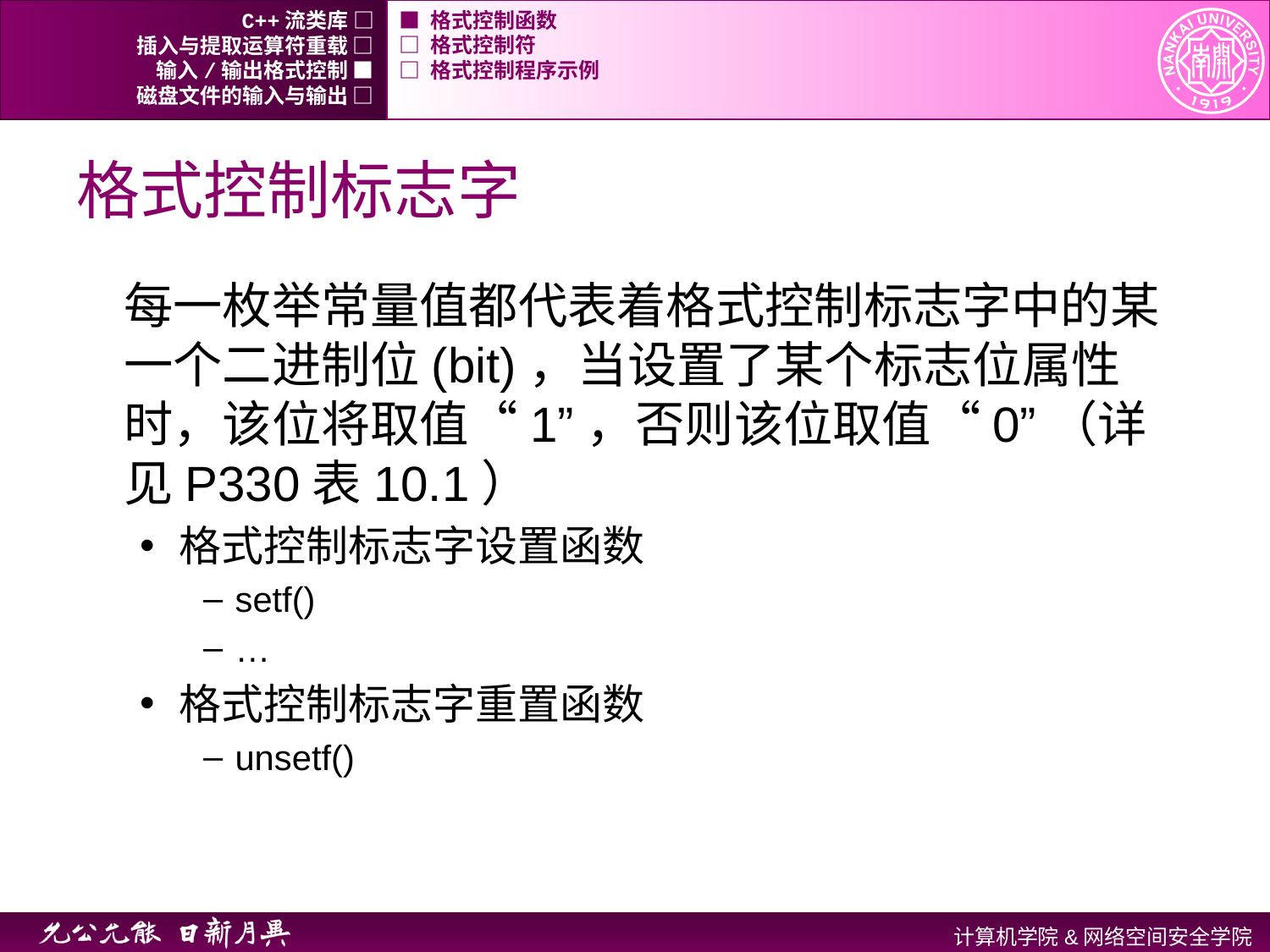

C++流类库 □
■ 格式控制函数
插入与提取运算符重载 □
□ 格式控制符
输入/输出格式控制 ■
□ 格式控制程序示例
磁盘文件的输入与输出 □
# 格式控制标志字
每一枚举常量值都代表着格式控制标志字中的某一个二进制位(bit)，当设置了某个标志位属性时，该位将取值“1”，否则该位取值“0”（详见P330表10.1）
格式控制标志字设置函数
setf()
…
格式控制标志字重置函数
unsetf()